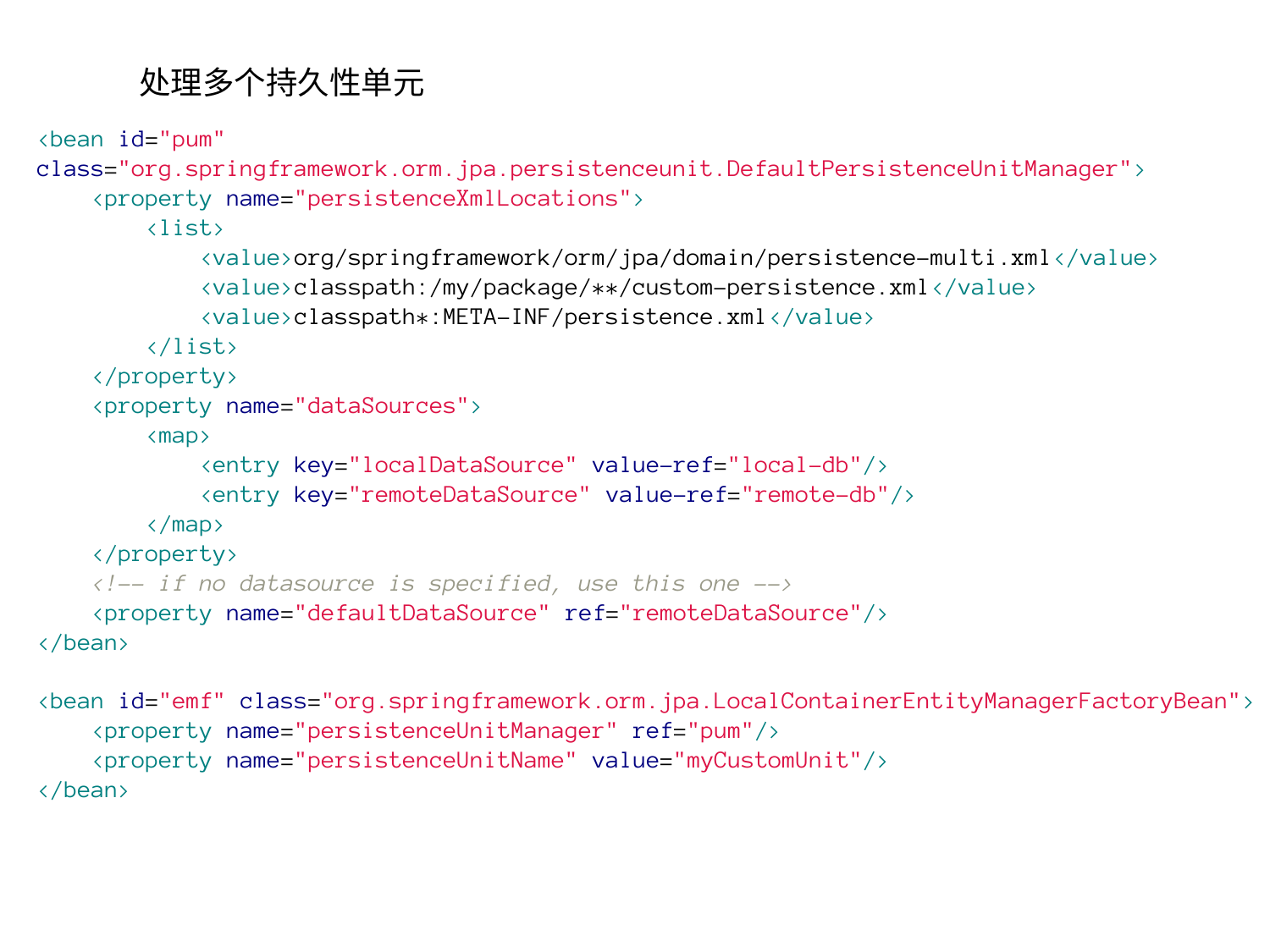

处理多个持久性单元
<bean id="pum" class="org.springframework.orm.jpa.persistenceunit.DefaultPersistenceUnitManager">
    <property name="persistenceXmlLocations">
        <list>
            <value>org/springframework/orm/jpa/domain/persistence-multi.xml</value>
            <value>classpath:/my/package/**/custom-persistence.xml</value>
            <value>classpath*:META-INF/persistence.xml</value>
        </list>
    </property>
    <property name="dataSources">
        <map>
            <entry key="localDataSource" value-ref="local-db"/>
            <entry key="remoteDataSource" value-ref="remote-db"/>
        </map>
    </property>
    <!-- if no datasource is specified, use this one -->
    <property name="defaultDataSource" ref="remoteDataSource"/>
</bean>

<bean id="emf" class="org.springframework.orm.jpa.LocalContainerEntityManagerFactoryBean">
    <property name="persistenceUnitManager" ref="pum"/>
    <property name="persistenceUnitName" value="myCustomUnit"/>
</bean>